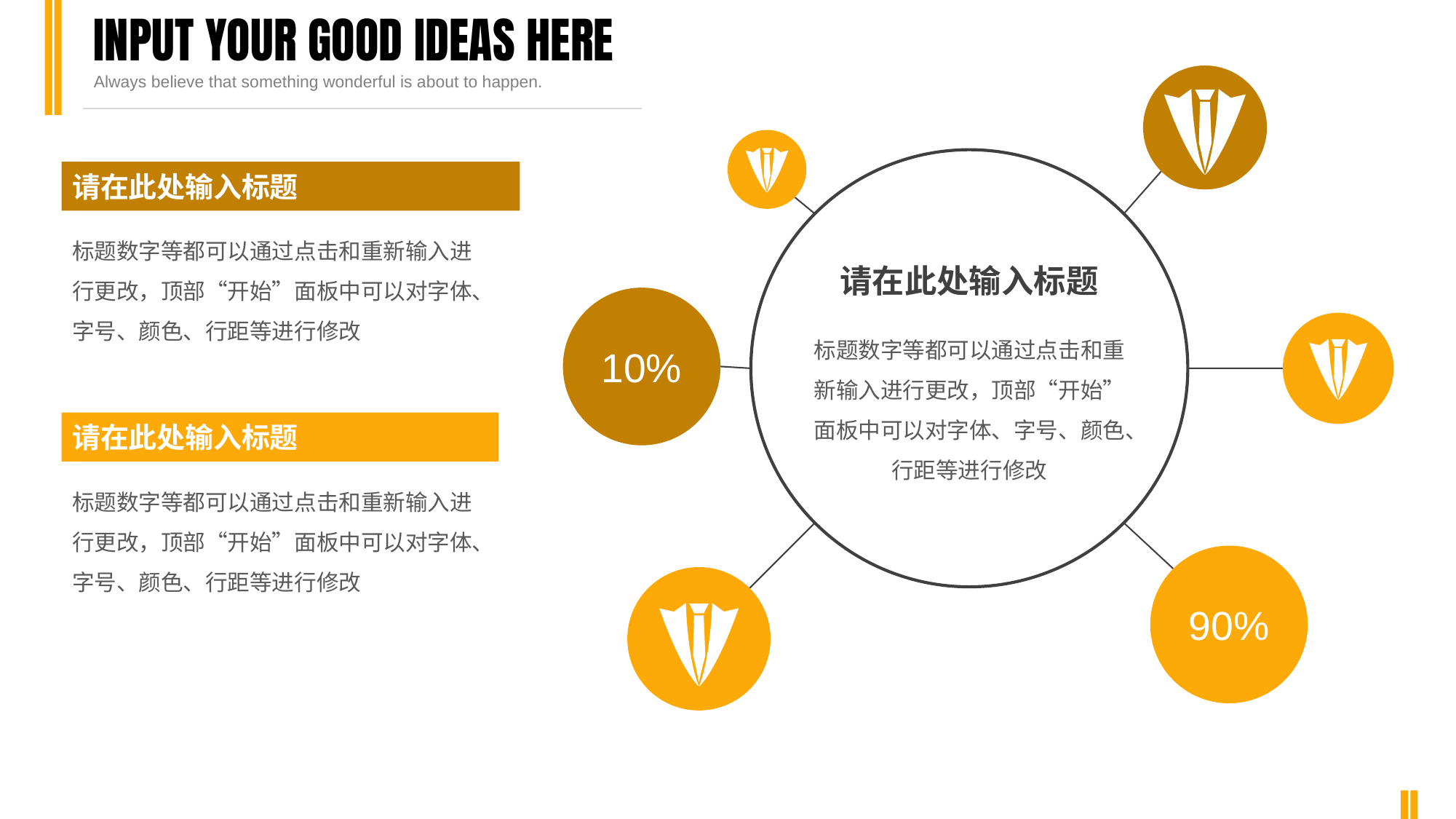

INPUT YOUR GOOD IDEAS HERE

Always believe that something wonderful is about to happen.

请在此处输入标题
标题数字等都可以通过点击和重新输入进行更改，顶部“开始”面板中可以对字体、字号、颜色、行距等进行修改
请在此处输入标题
10%

标题数字等都可以通过点击和重新输入进行更改，顶部“开始”面板中可以对字体、字号、颜色、行距等进行修改

请在此处输入标题
标题数字等都可以通过点击和重新输入进行更改，顶部“开始”面板中可以对字体、字号、颜色、行距等进行修改
90%